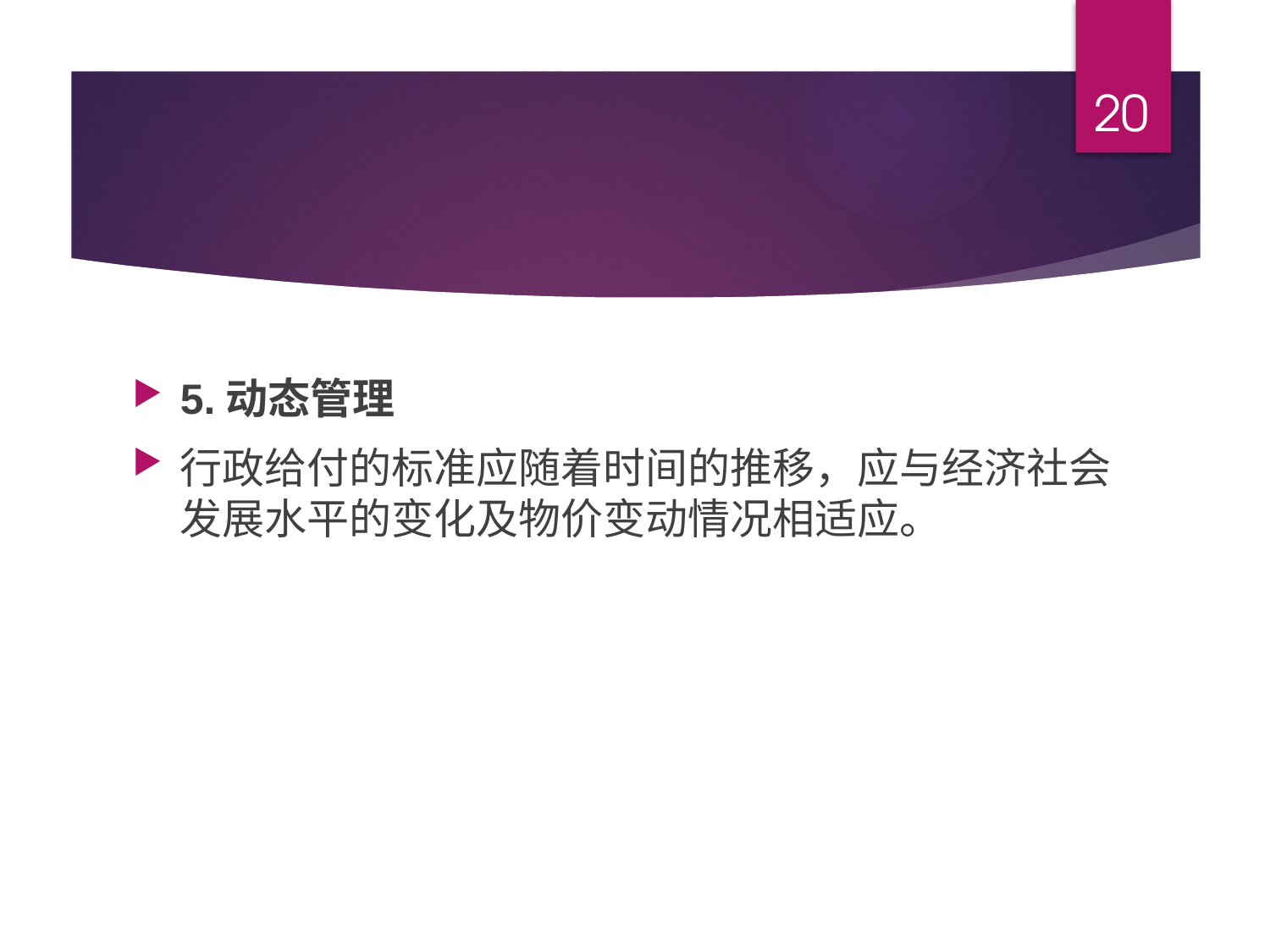

20
#
5.动态管理
行政给付的标准应随着时间的推移，应与经济社会发展水平的变化及物价变动情况相适应。